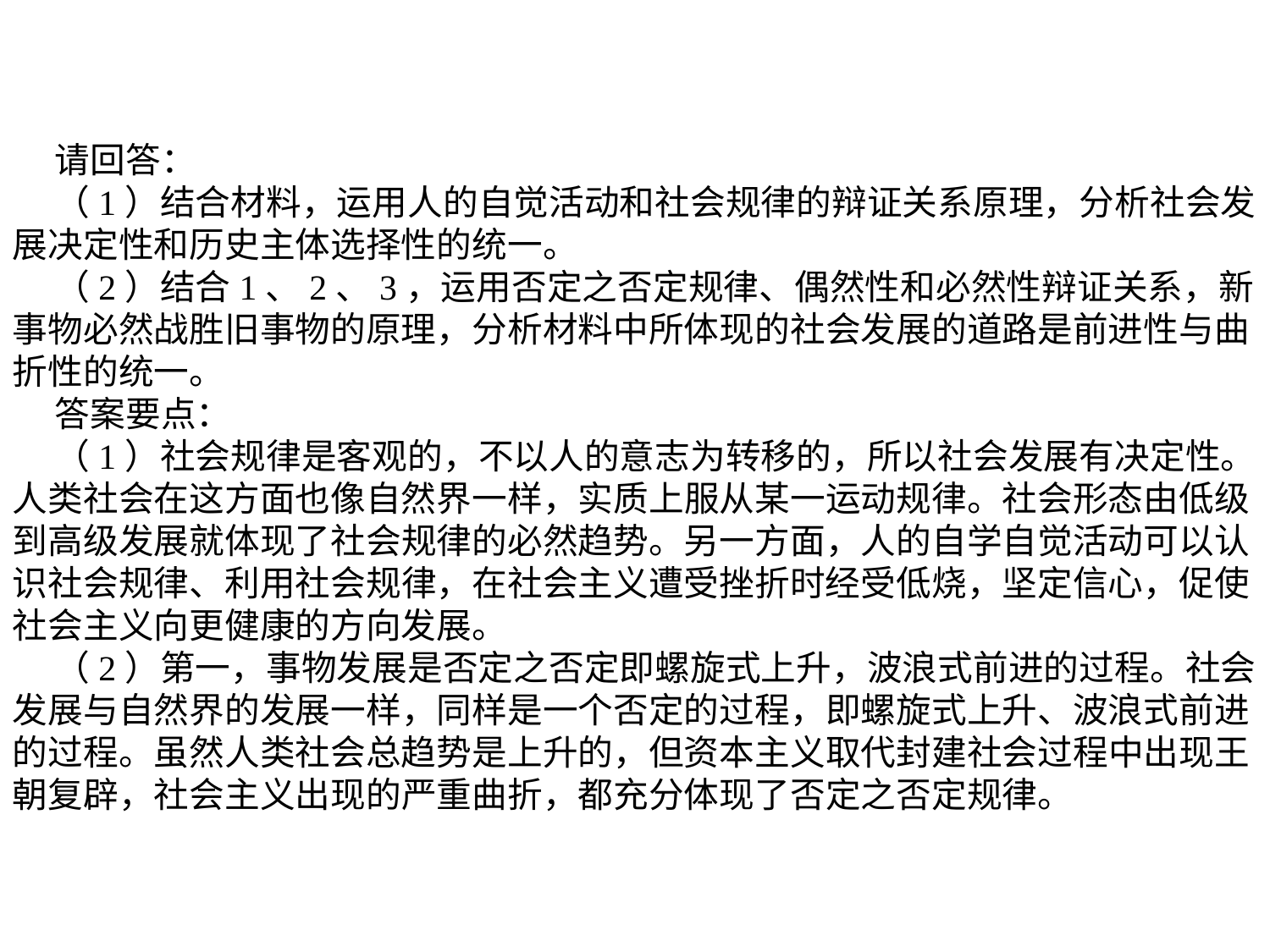

请回答：
（1）结合材料，运用人的自觉活动和社会规律的辩证关系原理，分析社会发展决定性和历史主体选择性的统一。
（2）结合1、2、3，运用否定之否定规律、偶然性和必然性辩证关系，新事物必然战胜旧事物的原理，分析材料中所体现的社会发展的道路是前进性与曲折性的统一。
答案要点：
（1）社会规律是客观的，不以人的意志为转移的，所以社会发展有决定性。人类社会在这方面也像自然界一样，实质上服从某一运动规律。社会形态由低级到高级发展就体现了社会规律的必然趋势。另一方面，人的自学自觉活动可以认识社会规律、利用社会规律，在社会主义遭受挫折时经受低烧，坚定信心，促使社会主义向更健康的方向发展。
（2）第一，事物发展是否定之否定即螺旋式上升，波浪式前进的过程。社会发展与自然界的发展一样，同样是一个否定的过程，即螺旋式上升、波浪式前进的过程。虽然人类社会总趋势是上升的，但资本主义取代封建社会过程中出现王朝复辟，社会主义出现的严重曲折，都充分体现了否定之否定规律。